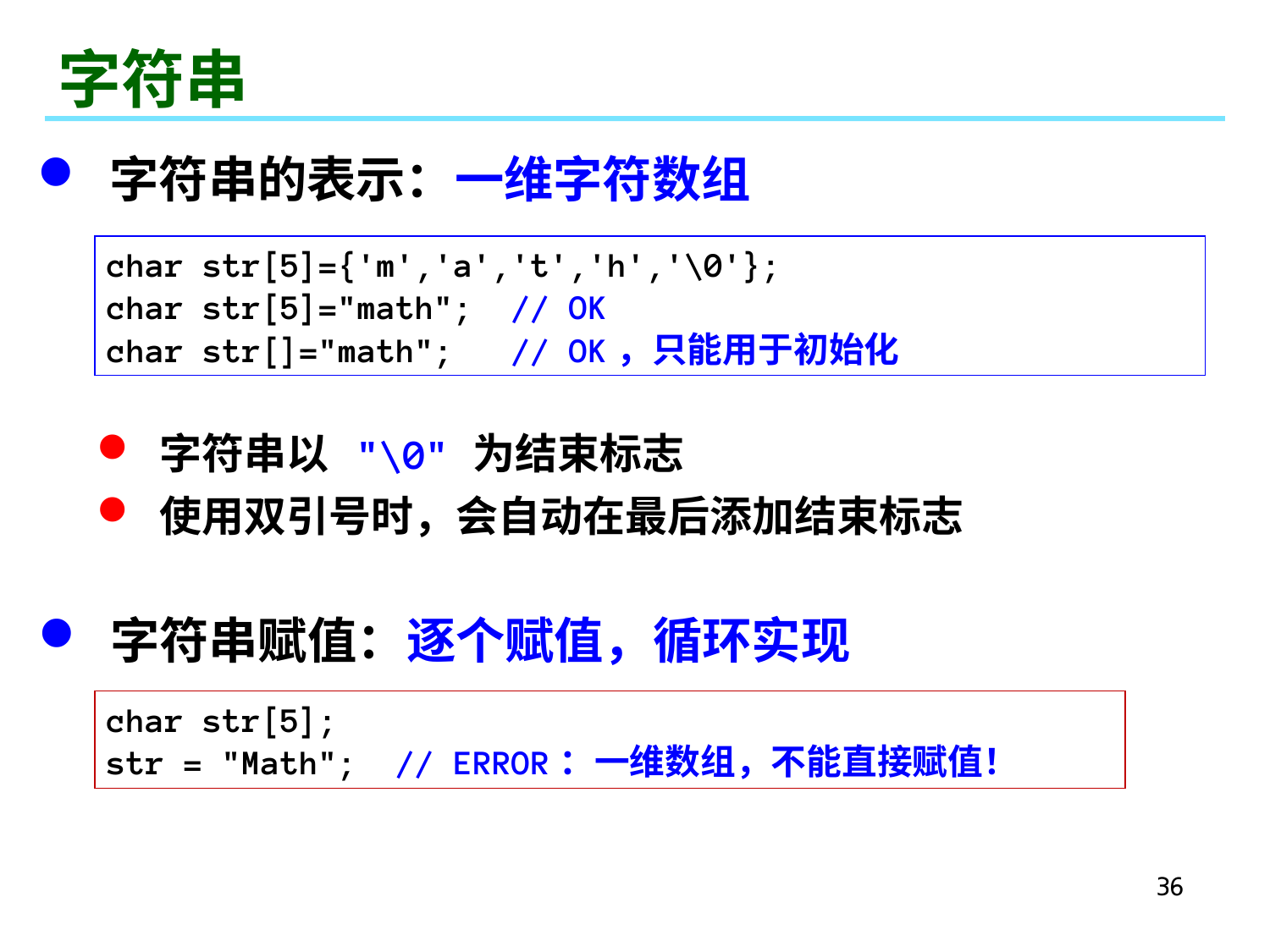

# 字符串
 字符串的表示：一维字符数组
char str[5]={'m','a','t','h','\0'};
char str[5]="math";  // OK
char str[]="math";   // OK，只能用于初始化
 字符串以  "\0" 为结束标志
 使用双引号时，会自动在最后添加结束标志
 字符串赋值：逐个赋值，循环实现
char str[5];
str = "Math";  // ERROR：一维数组，不能直接赋值！
36